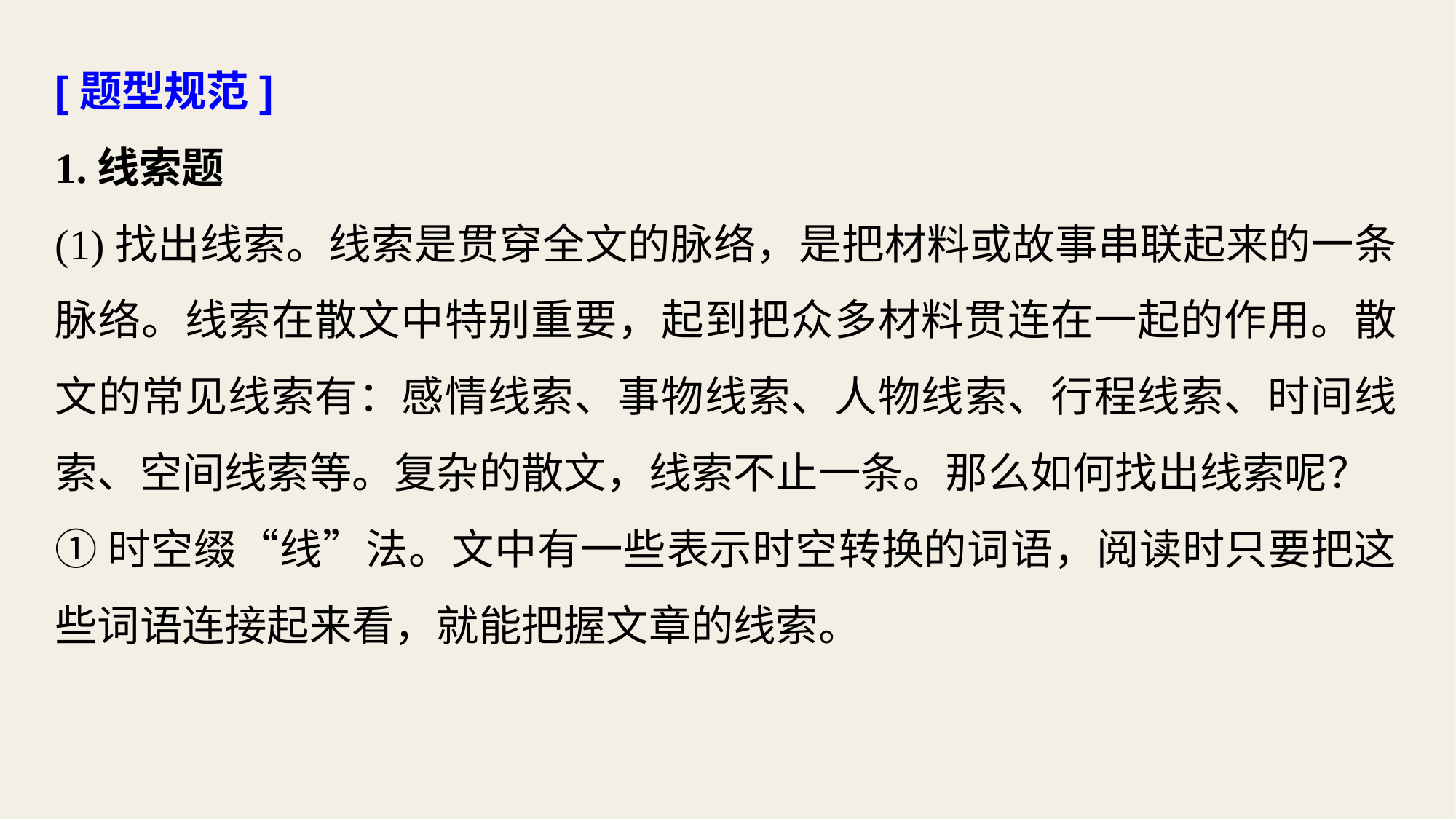

[题型规范]
1.线索题
(1)找出线索。线索是贯穿全文的脉络，是把材料或故事串联起来的一条脉络。线索在散文中特别重要，起到把众多材料贯连在一起的作用。散文的常见线索有：感情线索、事物线索、人物线索、行程线索、时间线索、空间线索等。复杂的散文，线索不止一条。那么如何找出线索呢？
①时空缀“线”法。文中有一些表示时空转换的词语，阅读时只要把这些词语连接起来看，就能把握文章的线索。